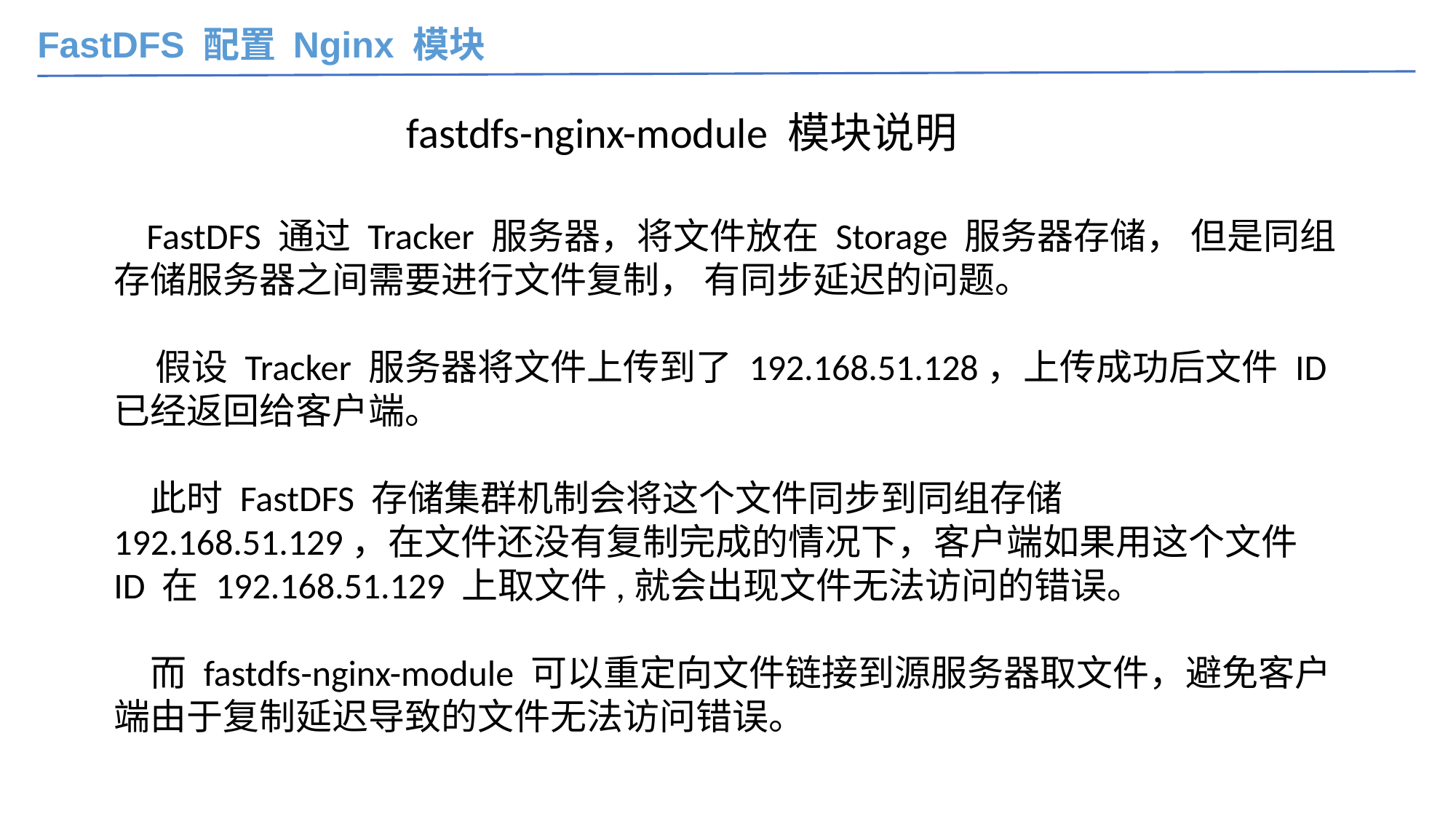

FastDFS 配置 Nginx 模块
fastdfs-nginx-module 模块说明
    FastDFS 通过 Tracker 服务器，将文件放在 Storage 服务器存储， 但是同组存储服务器之间需要进行文件复制， 有同步延迟的问题。

    假设 Tracker 服务器将文件上传到了 192.168.51.128，上传成功后文件 ID已经返回给客户端。

　此时 FastDFS 存储集群机制会将这个文件同步到同组存储 192.168.51.129，在文件还没有复制完成的情况下，客户端如果用这个文件 ID 在 192.168.51.129 上取文件,就会出现文件无法访问的错误。

　而 fastdfs-nginx-module 可以重定向文件链接到源服务器取文件，避免客户端由于复制延迟导致的文件无法访问错误。